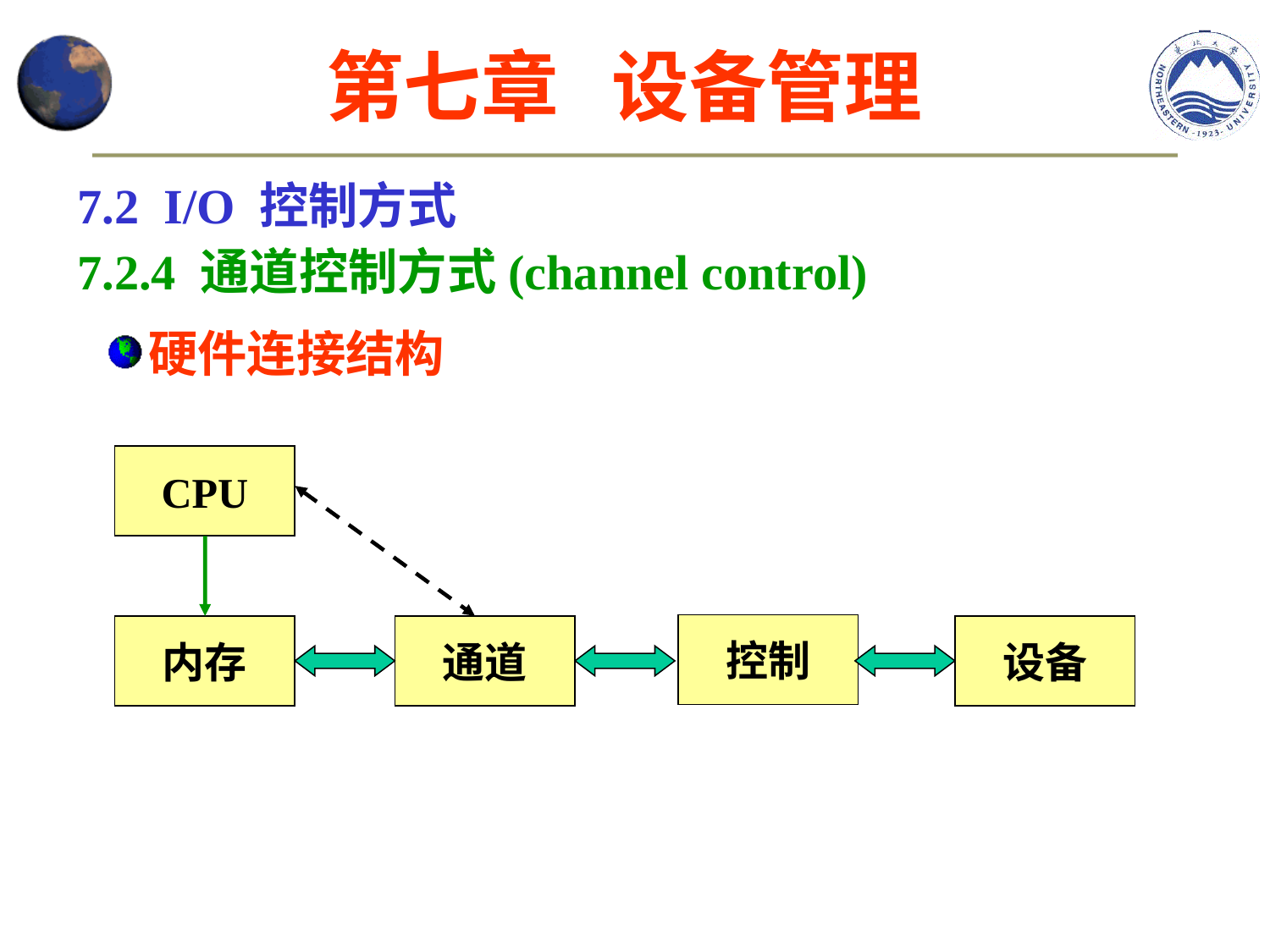

第七章   设备管理
7.2  I/O 控制方式
7.2.4 通道控制方式(channel control)
硬件连接结构
CPU

控制
内存
通道
设备